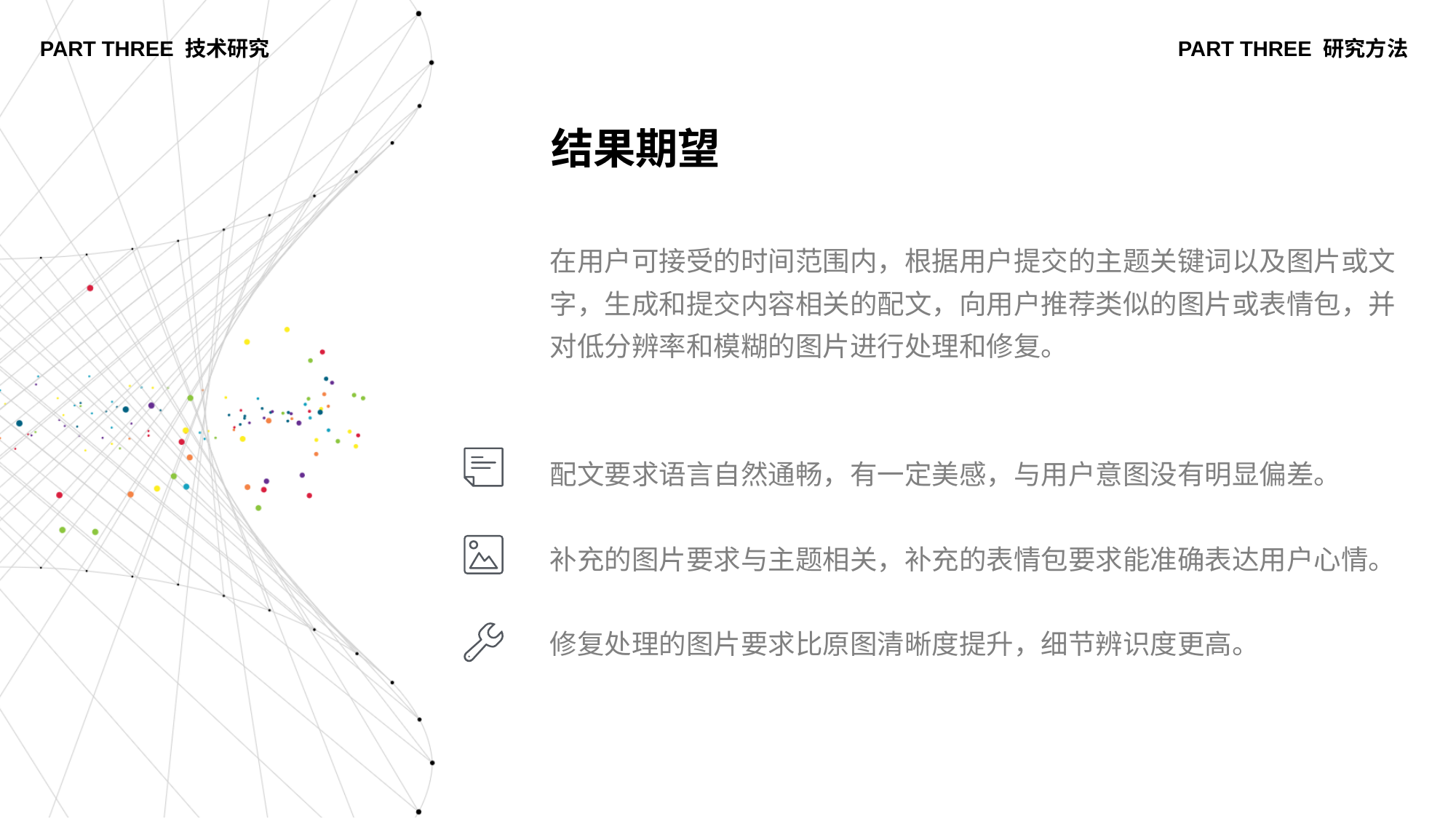

PART THREE 技术研究
PART THREE 研究方法
结果期望
在用户可接受的时间范围内，根据用户提交的主题关键词以及图片或文字，生成和提交内容相关的配文，向用户推荐类似的图片或表情包，并对低分辨率和模糊的图片进行处理和修复。

配文要求语言自然通畅，有一定美感，与用户意图没有明显偏差。

补充的图片要求与主题相关，补充的表情包要求能准确表达用户心情。

修复处理的图片要求比原图清晰度提升，细节辨识度更高。